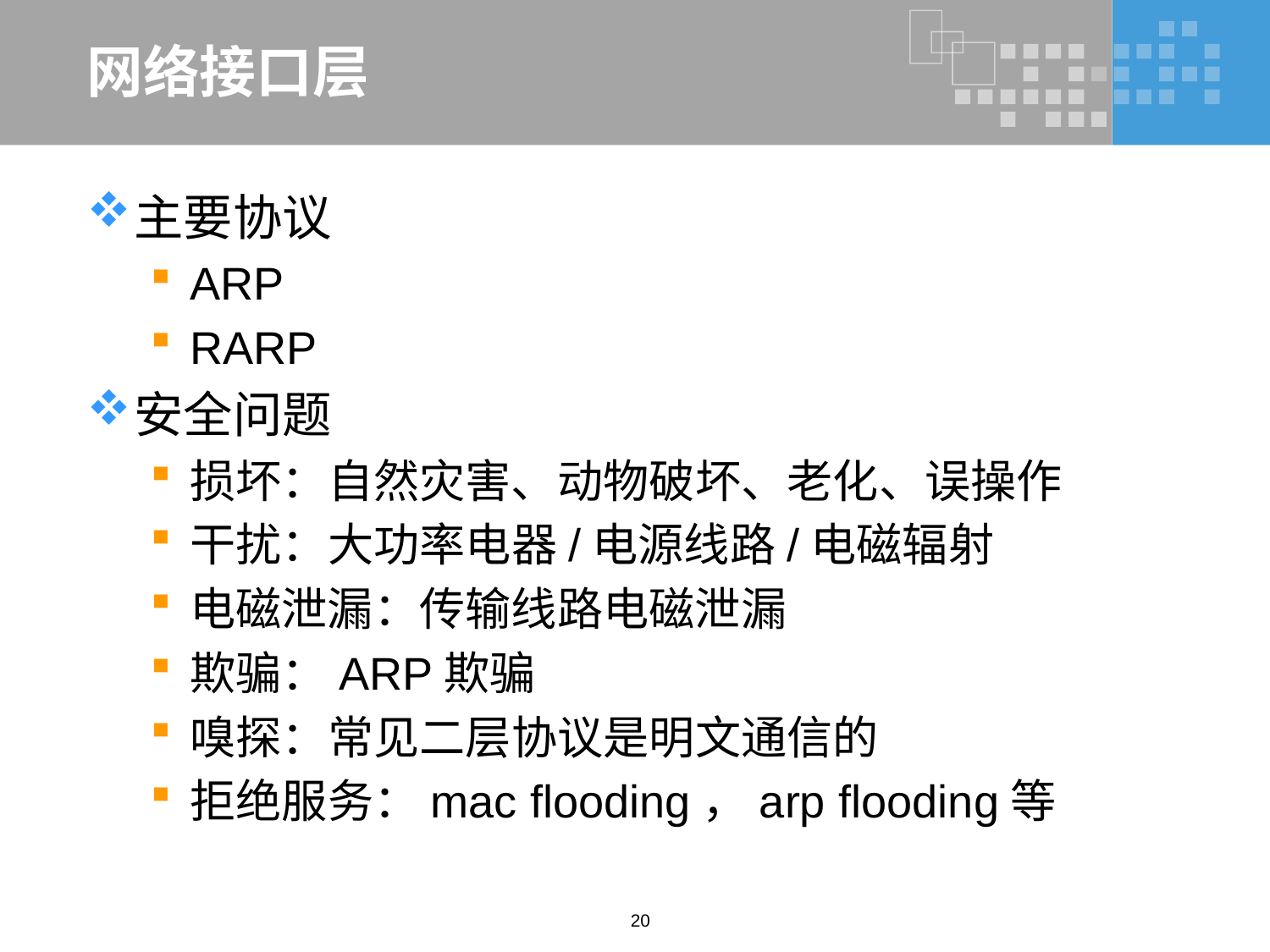

# 网络接口层
主要协议
ARP
RARP
安全问题
损坏：自然灾害、动物破坏、老化、误操作
干扰：大功率电器/电源线路/电磁辐射
电磁泄漏：传输线路电磁泄漏
欺骗：ARP欺骗
嗅探：常见二层协议是明文通信的
拒绝服务：mac flooding，arp flooding等

20